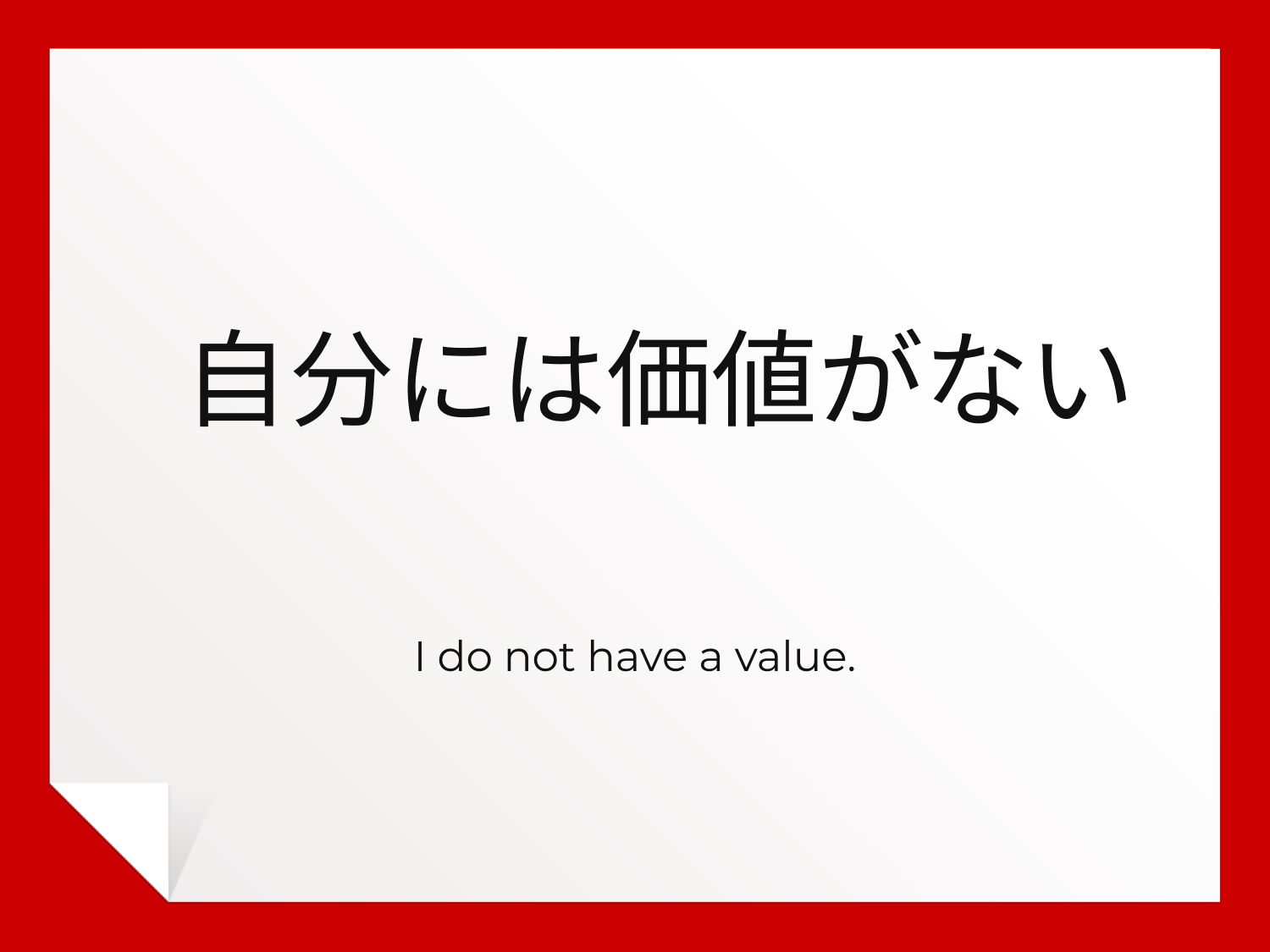

自分には価値がない
I do not have a value.